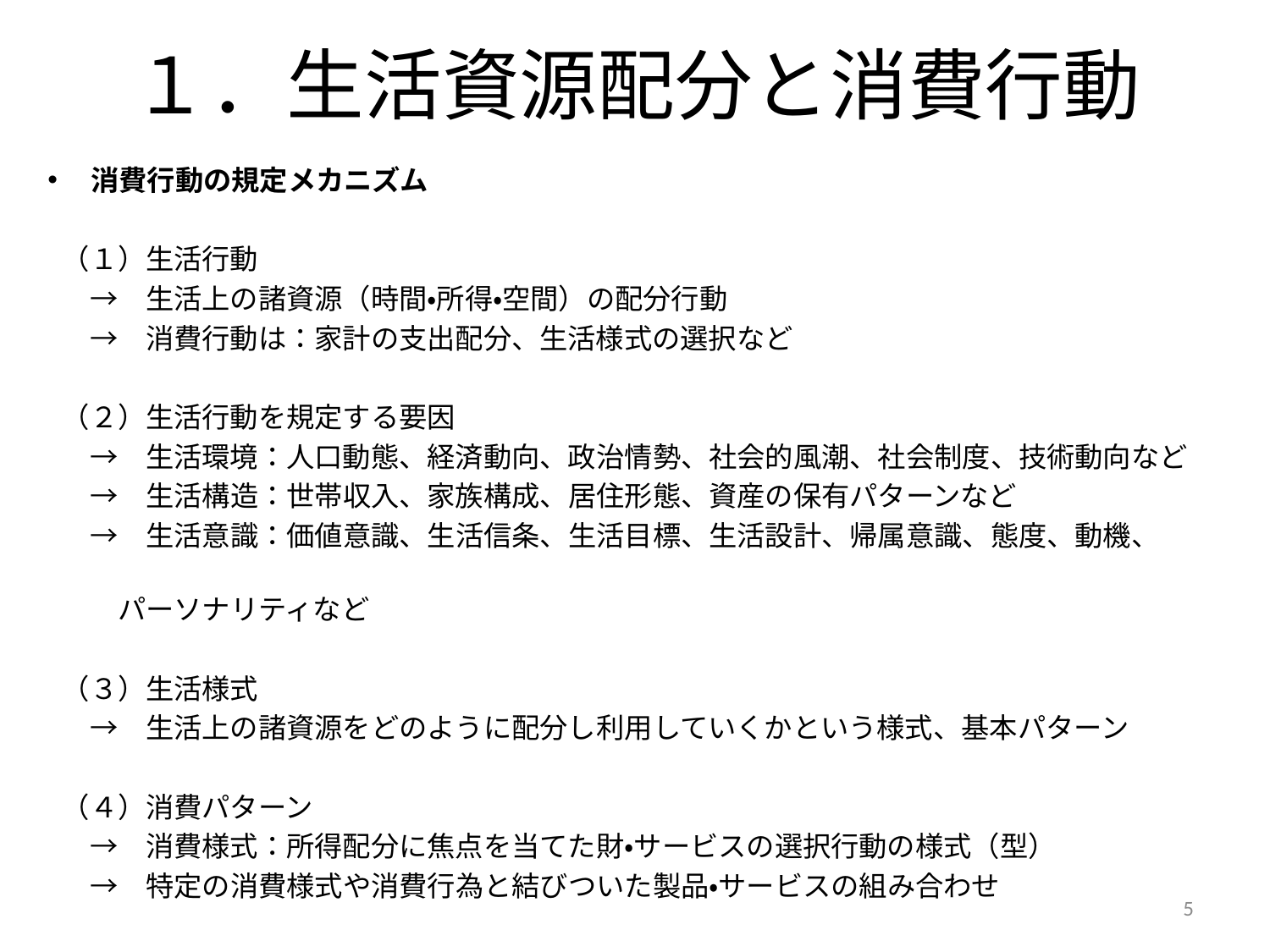

# １．生活資源配分と消費行動
消費行動の規定メカニズム

（１）生活行動
　→　生活上の諸資源（時間・所得・空間）の配分行動
　→　消費行動は：家計の支出配分、生活様式の選択など

（２）生活行動を規定する要因
　→　生活環境：人口動態、経済動向、政治情勢、社会的風潮、社会制度、技術動向など
　→　生活構造：世帯収入、家族構成、居住形態、資産の保有パターンなど
　→　生活意識：価値意識、生活信条、生活目標、生活設計、帰属意識、態度、動機、
　　　　　　　　　　　　　　　　　　　　　　　　　　　　　　　　　　　　　　　　　　　　パーソナリティなど

（３）生活様式
　→　生活上の諸資源をどのように配分し利用していくかという様式、基本パターン

（４）消費パターン
　→　消費様式：所得配分に焦点を当てた財・サービスの選択行動の様式（型）
　→　特定の消費様式や消費行為と結びついた製品・サービスの組み合わせ

5